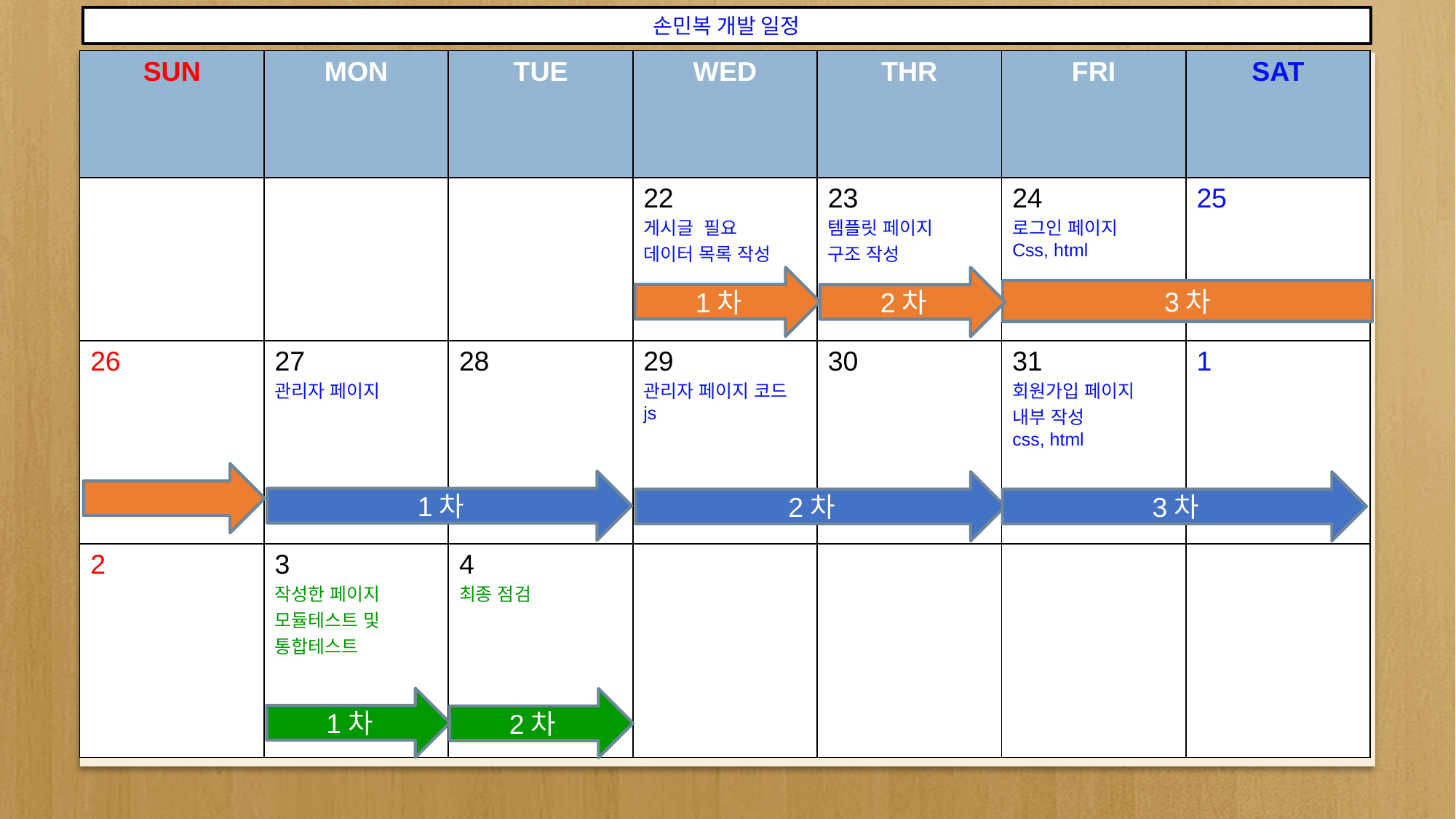

손민복 개발 일정
| SUN | MON | TUE | WED | THR | FRI | SAT |
| --- | --- | --- | --- | --- | --- | --- |
|  |  |  | 22 게시글 필요 데이터 목록 작성 | 23 템플릿 페이지 구조 작성 | 24 로그인 페이지 Css, html | 25 |
| 26 | 27 관리자 페이지 | 28 | 29 관리자 페이지 코드 js | 30 | 31 회원가입 페이지 내부 작성 css, html | 1 |
| 2 | 3 작성한 페이지 모듈테스트 및 통합테스트 | 4 최종 점검 |  |  |  |  |
1차
2차
3차

1차
2차
3차
1차
2차